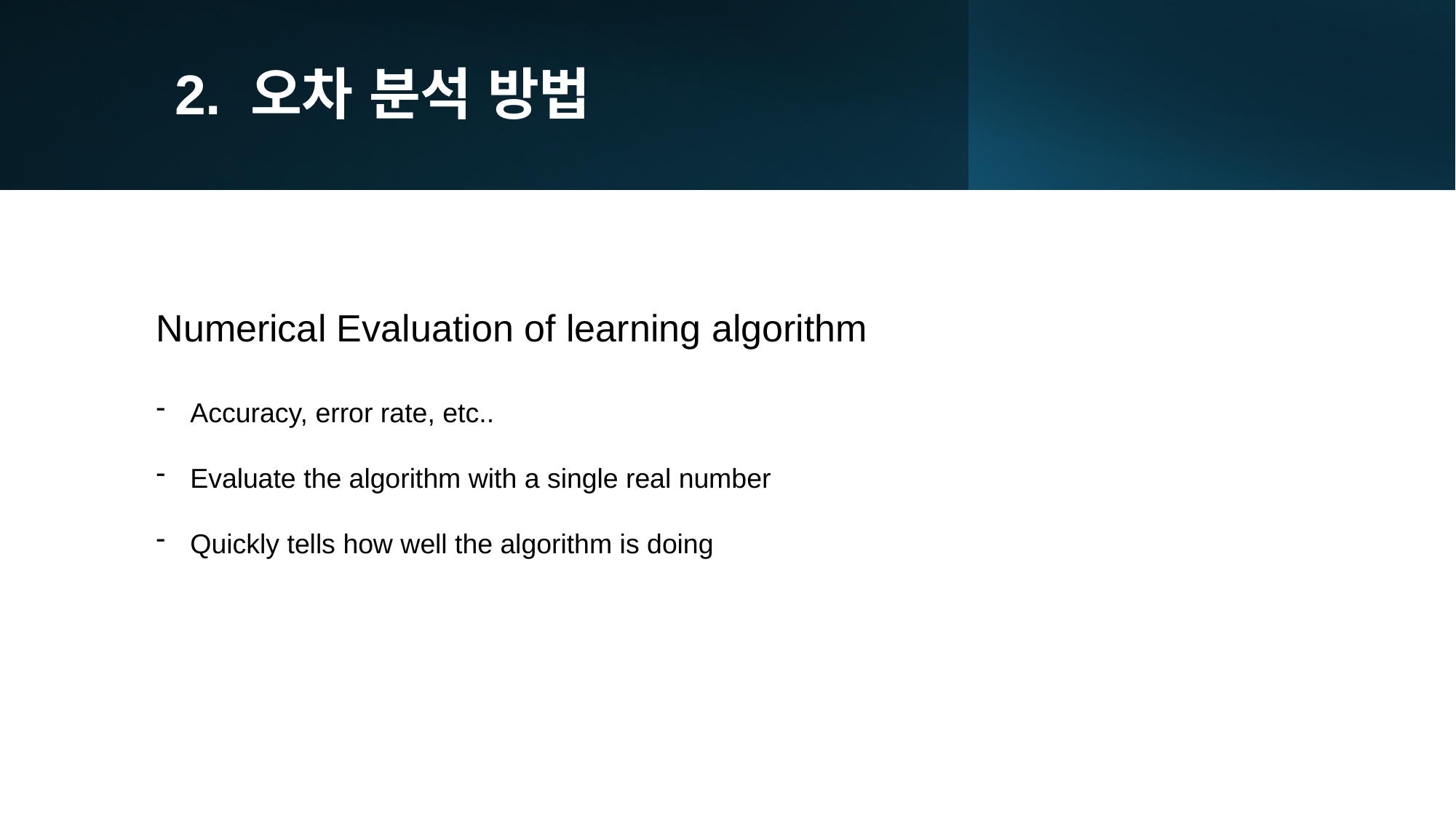

# 2. 오차 분석 방법
Numerical Evaluation of learning algorithm

Accuracy, error rate, etc..

Evaluate the algorithm with a single real number

Quickly tells how well the algorithm is doing